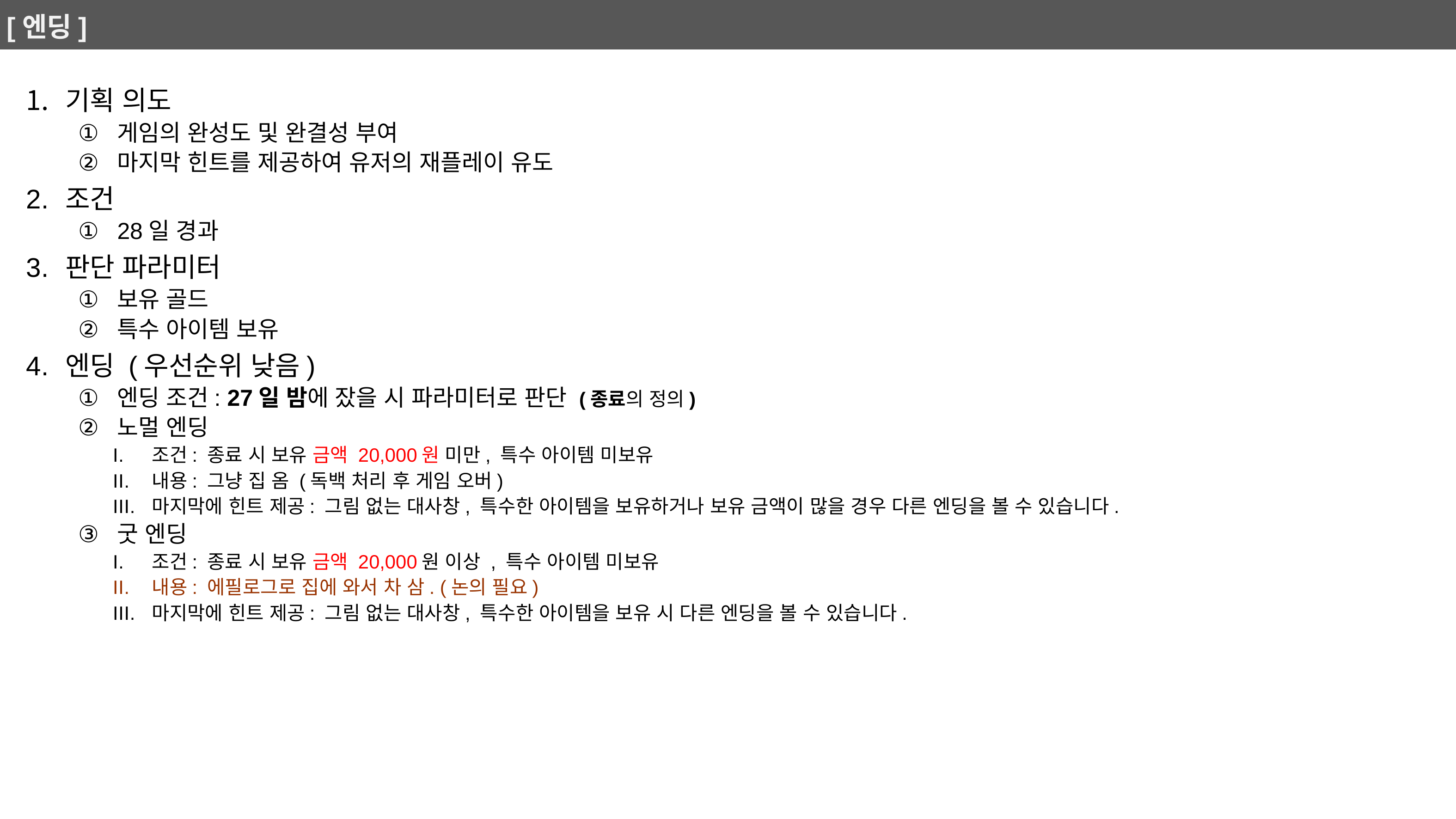

# [엔딩]
기획 의도
게임의 완성도 및 완결성 부여
마지막 힌트를 제공하여 유저의 재플레이 유도
조건
28일 경과
판단 파라미터
보유 골드
특수 아이템 보유
엔딩 (우선순위 낮음)
엔딩 조건: 27일 밤에 잤을 시 파라미터로 판단 (종료의 정의)
노멀 엔딩
조건: 종료 시 보유 금액 20,000원 미만, 특수 아이템 미보유
내용: 그냥 집 옴 (독백 처리 후 게임 오버)
마지막에 힌트 제공: 그림 없는 대사창, 특수한 아이템을 보유하거나 보유 금액이 많을 경우 다른 엔딩을 볼 수 있습니다.
굿 엔딩
조건: 종료 시 보유 금액 20,000원 이상 , 특수 아이템 미보유
내용: 에필로그로 집에 와서 차 삼. (논의 필요)
마지막에 힌트 제공: 그림 없는 대사창, 특수한 아이템을 보유 시 다른 엔딩을 볼 수 있습니다.